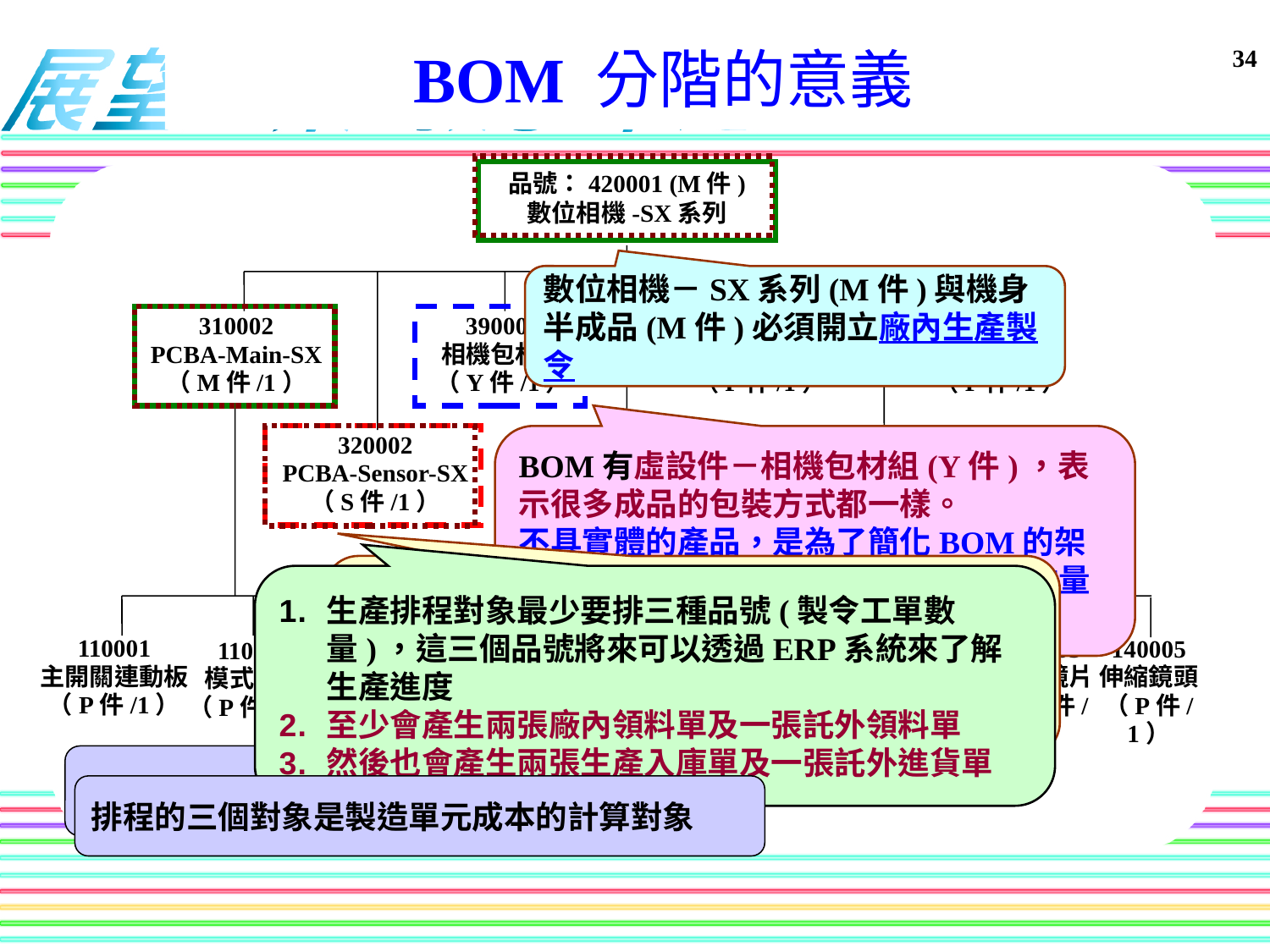

BOM 分階的意義

品號：420001 (M件)
數位相機-SX系列

數位相機－SX系列(M件)與機身半成品(M件)必須開立廠內生產製令

310002
PCBA-Main-SX
（M件/1）

390001
相機包材組
（Y件/1）

190008
驅動程式光碟V2
（P件/1）
190012
使用手冊
（P件/1）

320002
PCBA-Sensor-SX
（S件/1）
190003
電池-AAA可充式
（P件/4）
190009
防塵相機套-黑色
（P件/1）

BOM有虛設件－相機包材組(Y件)，表示很多成品的包裝方式都一樣。
不具實體的產品，是為了簡化BOM的架構，不會有生產入庫的行為，不會有數量與成本
PCBA-Sensor (S件) 是託外加工品號，表示企業有委外加工的生產特性，所以，流程上必須透過製令/託外管理系統模組來管理託外製令及和廠商的帳務等
生產排程對象最少要排三種品號(製令工單數量)，這三個品號將來可以透過ERP系統來了解生產進度
至少會產生兩張廠內領料單及一張託外領料單
然後也會產生兩張生產入庫單及一張託外進貨單

110001
主開關連動板
（P件/1）
130001
金屬Logo
（P件/1）
130002
鍍鎳螺絲
（P件/8）
140001
LCD窗
（P件/1）
140002
顯示窗
（P件/1）
140003
光學鏡片
（P件/1）
140005
伸縮鏡頭
（P件/1）
110002
模式按鈕
（P件/1）
110003
塑膠前蓋
（P件/1）
110004
塑膠後蓋
（P件/1）
所有採購件(P件)都能結算存貨單元成本
排程的三個對象是製造單元成本的計算對象